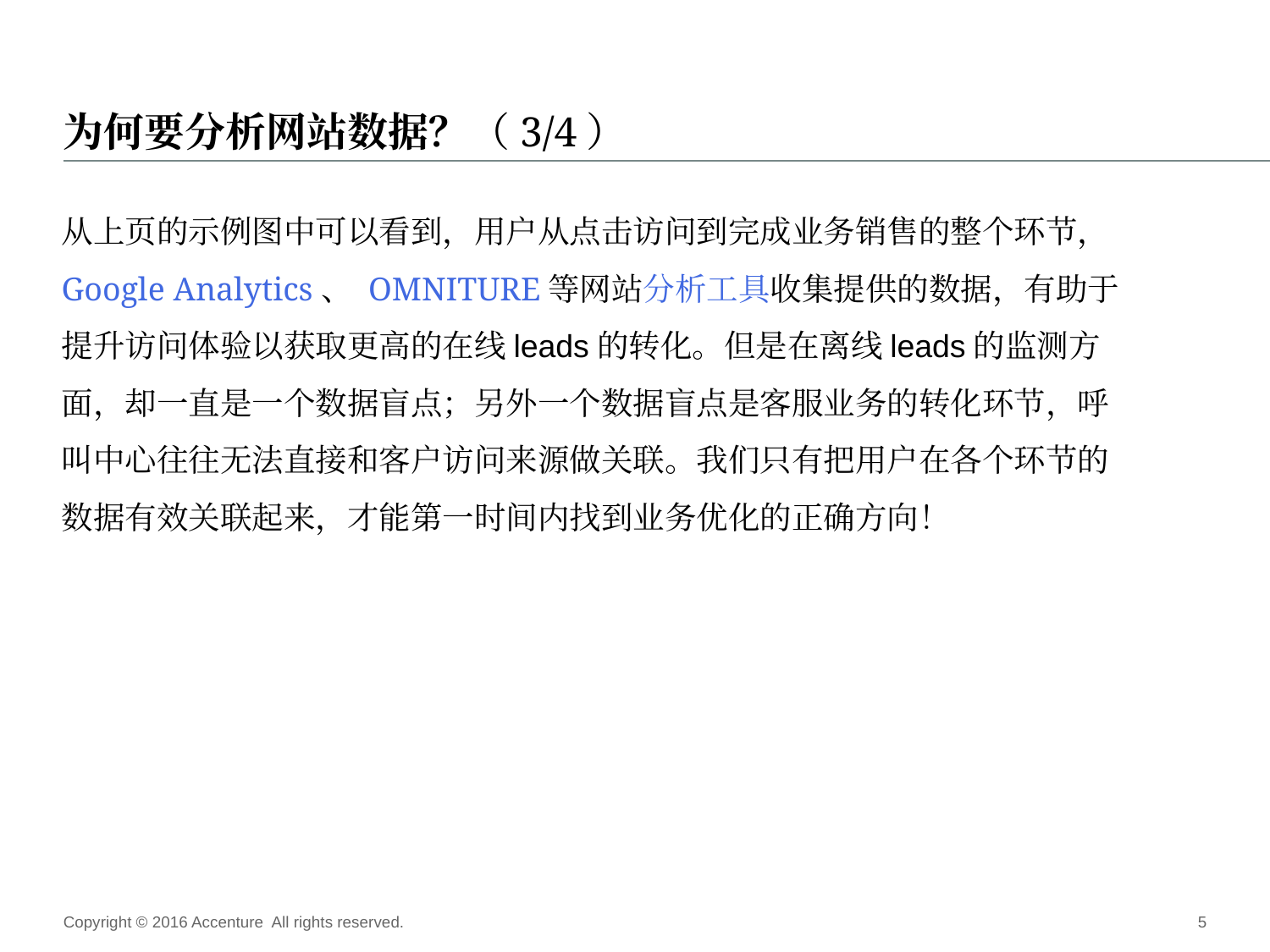

# 为何要分析网站数据？（3/4）
从上页的示例图中可以看到，用户从点击访问到完成业务销售的整个环节，Google Analytics、 OMNITURE等网站分析工具收集提供的数据，有助于提升访问体验以获取更高的在线leads的转化。但是在离线leads的监测方面，却一直是一个数据盲点；另外一个数据盲点是客服业务的转化环节，呼叫中心往往无法直接和客户访问来源做关联。我们只有把用户在各个环节的数据有效关联起来，才能第一时间内找到业务优化的正确方向！
Copyright © 2016 Accenture  All rights reserved.
5